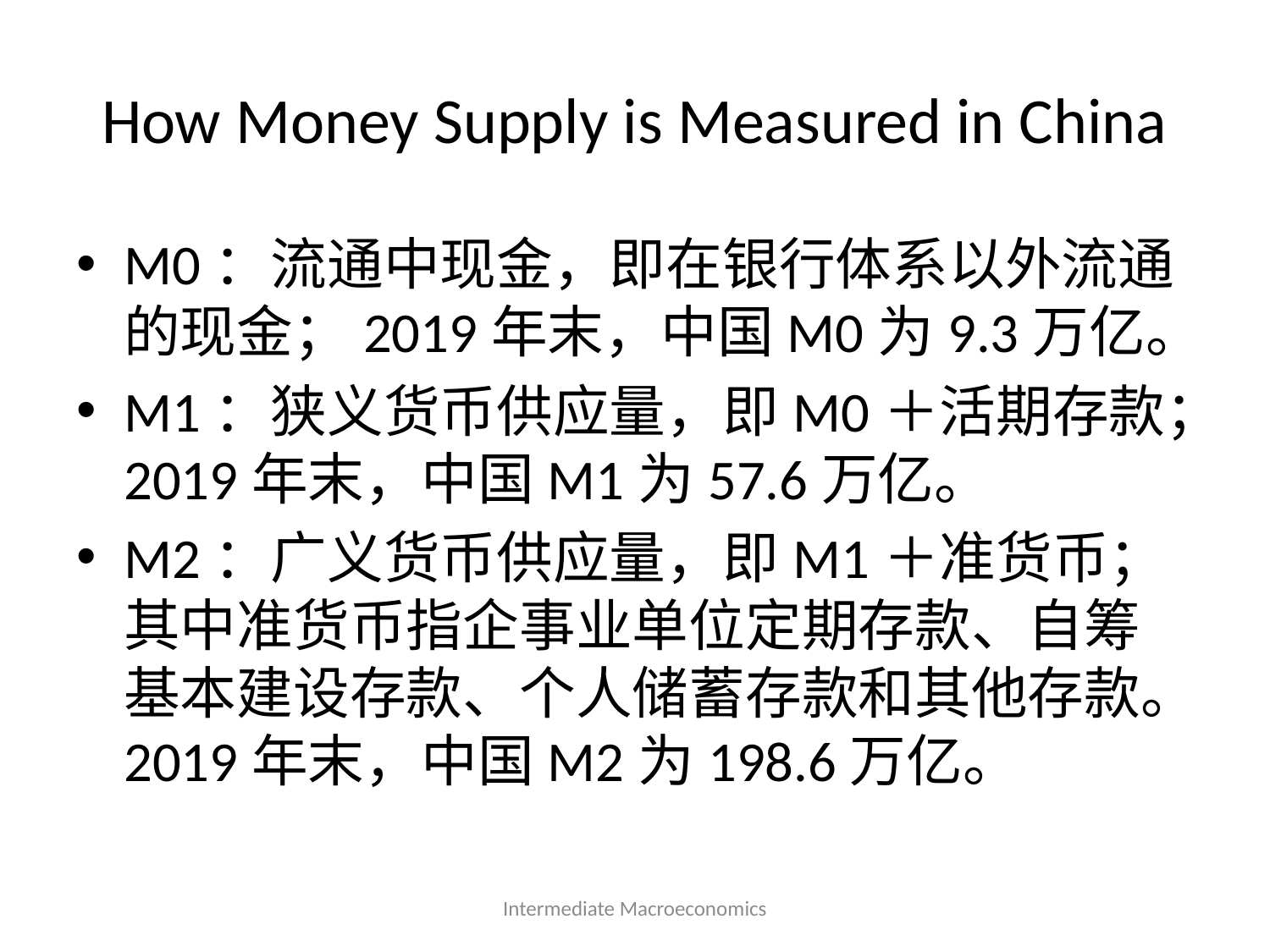

# How Money Supply is Measured in China
M0：流通中现金，即在银行体系以外流通的现金；2019年末，中国M0为9.3万亿。
M1：狭义货币供应量，即M0＋活期存款；2019年末，中国M1为57.6万亿。
M2：广义货币供应量，即M1＋准货币；其中准货币指企事业单位定期存款、自筹基本建设存款、个人储蓄存款和其他存款。2019年末，中国M2为198.6万亿。
Intermediate Macroeconomics